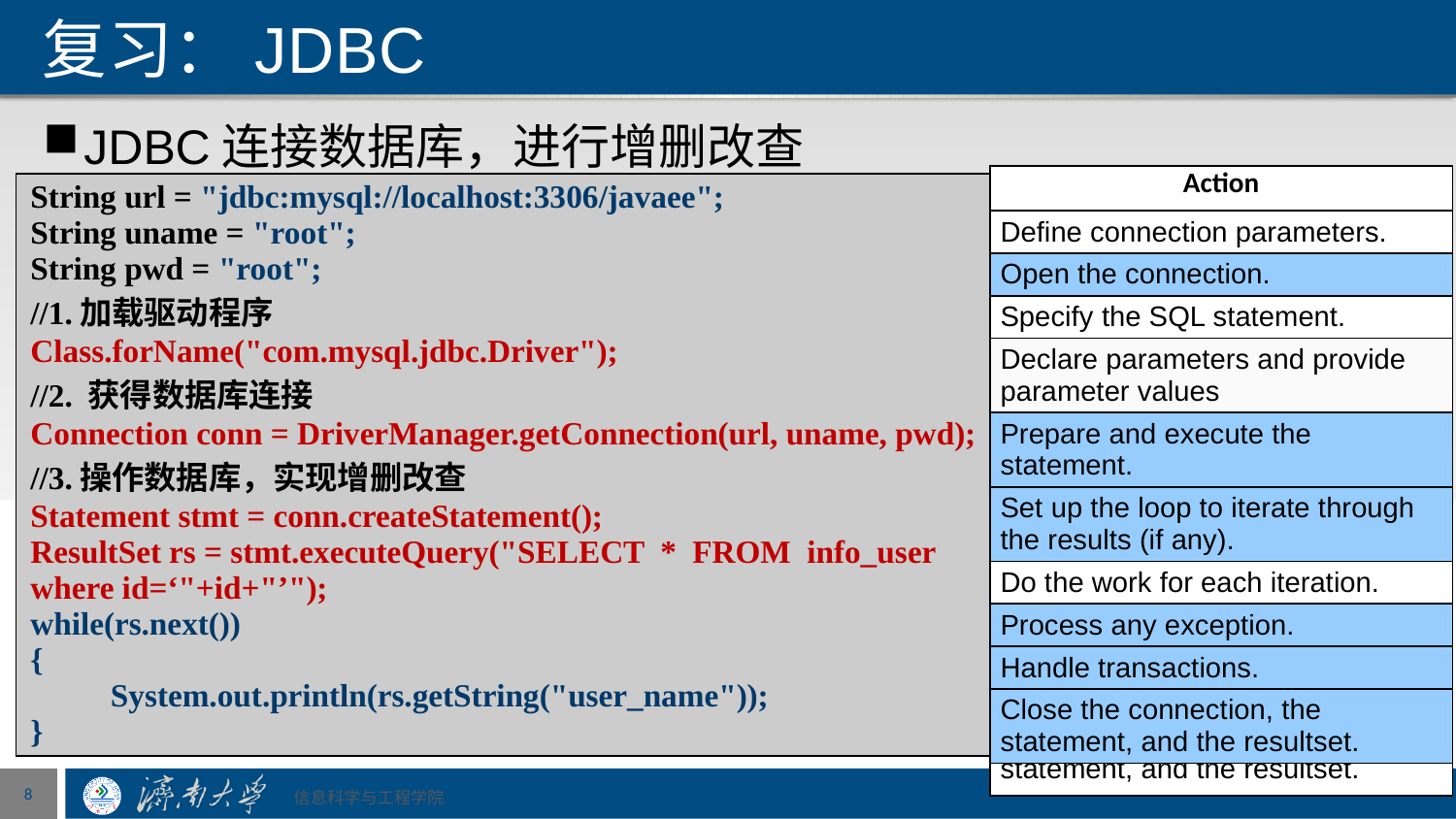

# 复习：JDBC
JDBC连接数据库，进行增删改查
| Action |
| --- |
| Define connection parameters. |
| Open the connection. |
| Specify the SQL statement. |
| Declare parameters and provide parameter values |
| Prepare and execute the statement. |
| Set up the loop to iterate through the results (if any). |
| Do the work for each iteration. |
| Process any exception. |
| Handle transactions. |
| Close the connection, the statement, and the resultset. |
| Action |
| --- |
| Define connection parameters. |
| Open the connection. |
| Specify the SQL statement. |
| Declare parameters and provide parameter values |
| Prepare and execute the statement. |
| Set up the loop to iterate through the results (if any). |
| Do the work for each iteration. |
| Process any exception. |
| Handle transactions. |
| Close the connection, the statement, and the resultset. |
| String url = "jdbc:mysql://localhost:3306/javaee"; String uname = "root"; String pwd = "root"; //1.加载驱动程序 Class.forName("com.mysql.jdbc.Driver"); //2. 获得数据库连接 Connection conn = DriverManager.getConnection(url, uname, pwd); //3.操作数据库，实现增删改查 Statement stmt = conn.createStatement(); ResultSet rs = stmt.executeQuery("SELECT \* FROM info\_user where id=‘"+id+"’"); while(rs.next()) { System.out.println(rs.getString("user\_name")); } |
| --- |